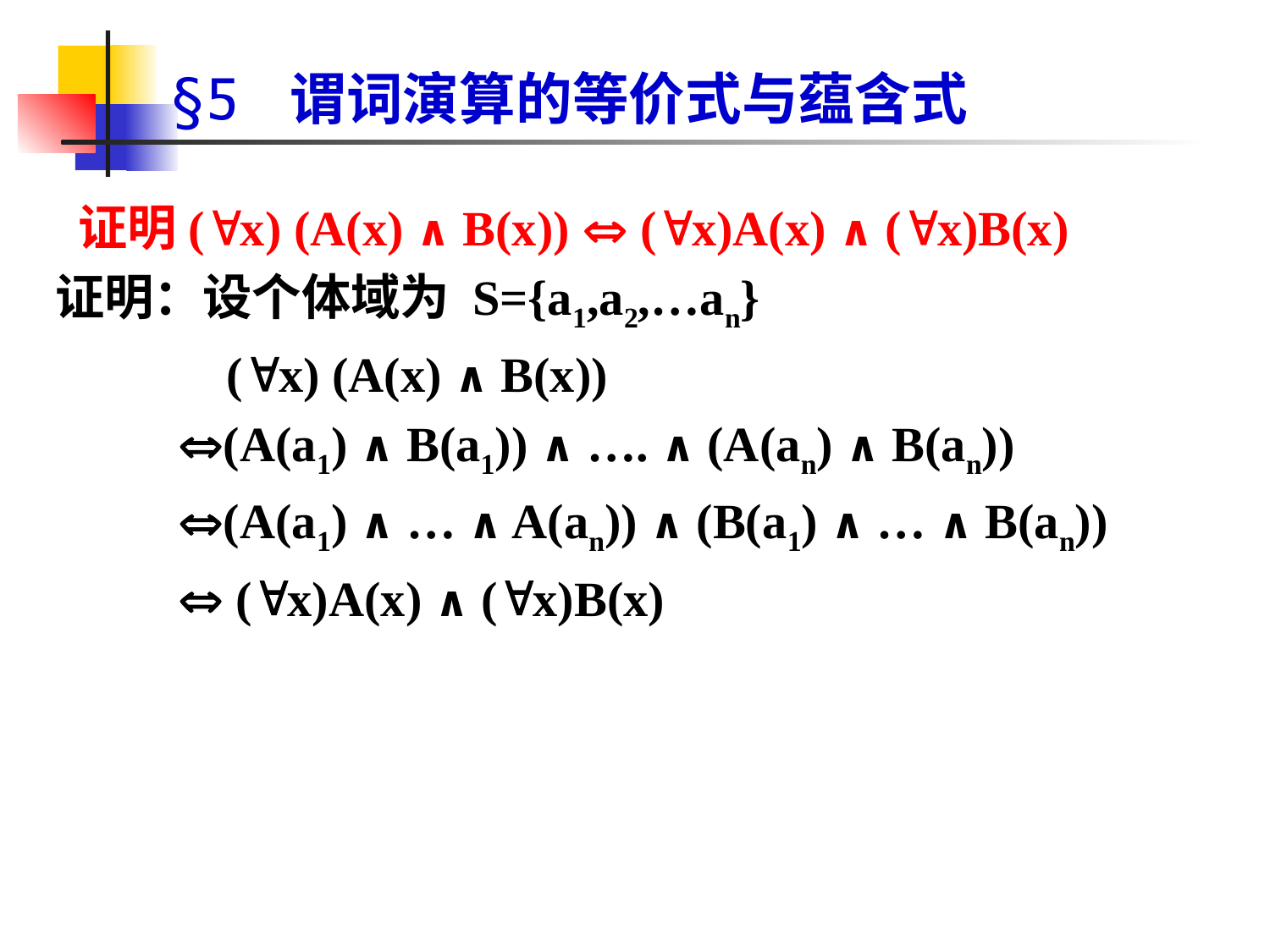

# §5  谓词演算的等价式与蕴含式
 证明(∀x) (A(x) ∧ B(x)) ⇔ (∀x)A(x) ∧ (∀x)B(x)
证明：设个体域为 S={a1,a2,…an}
              (∀x) (A(x) ∧ B(x))
          ⇔(A(a1) ∧ B(a1)) ∧ …. ∧ (A(an) ∧ B(an))
          ⇔(A(a1) ∧ … ∧ A(an)) ∧ (B(a1) ∧ … ∧ B(an))
          ⇔ (∀x)A(x) ∧ (∀x)B(x)
66